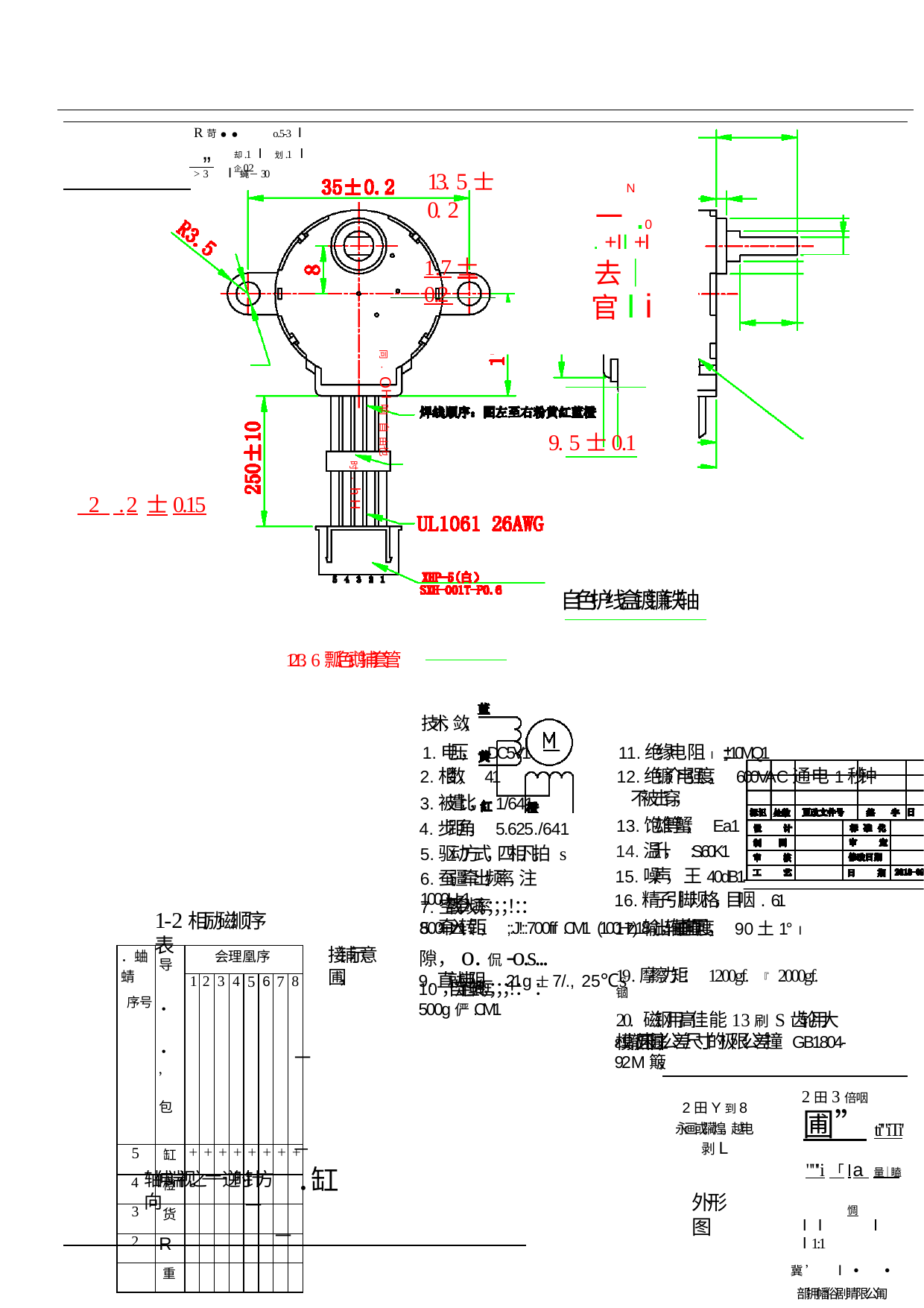

R苛．． o.5-3   I >3   I 蝇－30
却.1   I  划.1    I 企0.2
  ”
13. 5士0. 2
N
－.0
. +II +I
去｜ 官I i
1.7士0.2
同   ．OH响   自 由也
9. 5士0.1

  2  .2士0.15
时   ．h H
自色护线盒镀镰铁轴

1213. 6瓢色鹉捕套管
技术，敛，
.电压， DC5V1
.相数， 41
.被遣比， 1/641
4.步距角， 5.625./641
5.驱动方式，四相凡拍 s
6.蚕疆牵出频率，注 1000Hz1
.绝缘电阻I ;;;!::10MQ1
.绝镰介电强度， 600VAC通电1秒钟不被击穿，
.饱雄等蟹， Ea1
.温升， :S:60K1
15.噪声，王40dB1
.精子引脚规格，目咽. 61
.输出轴垂直度， 90土1° I
7.空载牵入频率，；；；！：： 500Hz1
1-2相励磁顺序表
8.牵入转距， ;:J!::700fif .CM1  (100Hz)18 ，轴向同隙，o.侃-o.s...
9.直就电阻， 21g士7/., 25℃s
接铺示意圃，
| ．蛐蜻 序号 | 导．． ’包 | 会理凰序 |  |  |  |  |  |  |  |
| --- | --- | --- | --- | --- | --- | --- | --- | --- | --- |
|  |  | 1 | 2 | 3 | 4 | 5 | 6 | 7 | 8 |
| 5 | 缸 | ＋ | ＋ | ＋ | ＋ | ＋ | ＋ | ＋ | ＋ |
| 4 | 橙 |  | － |  |  |  |  |  |  |
| 3 | 货 |  |  |  |  | － |  |  |  |
| 2 | R |  |  |  |  |  |  | － |  |
|  | 重 |  |  |  |  |  |  |  |  |
19.摩擦力矩： 1200gf. 『2000gf. 锢’

20. 磁钢用高佳能13刷S齿轮用大模撤回圃，
10，自定位转眶，；；；！：：500g俨.CM1
ε1.未注公差尺寸的极限公差撞 GB1804-92M簸，
－
2田3倍咽
圃”ti'"iTi'""'i「la 量｜瞌惆
I  I	I	I 1:1

冀’	I   •   •
部拥幡俗剧睛限公匍
2田Y到8
永画或躏煌，越电剥L
－ ．缸
轴伸端视之－－逆时针方向
外形图